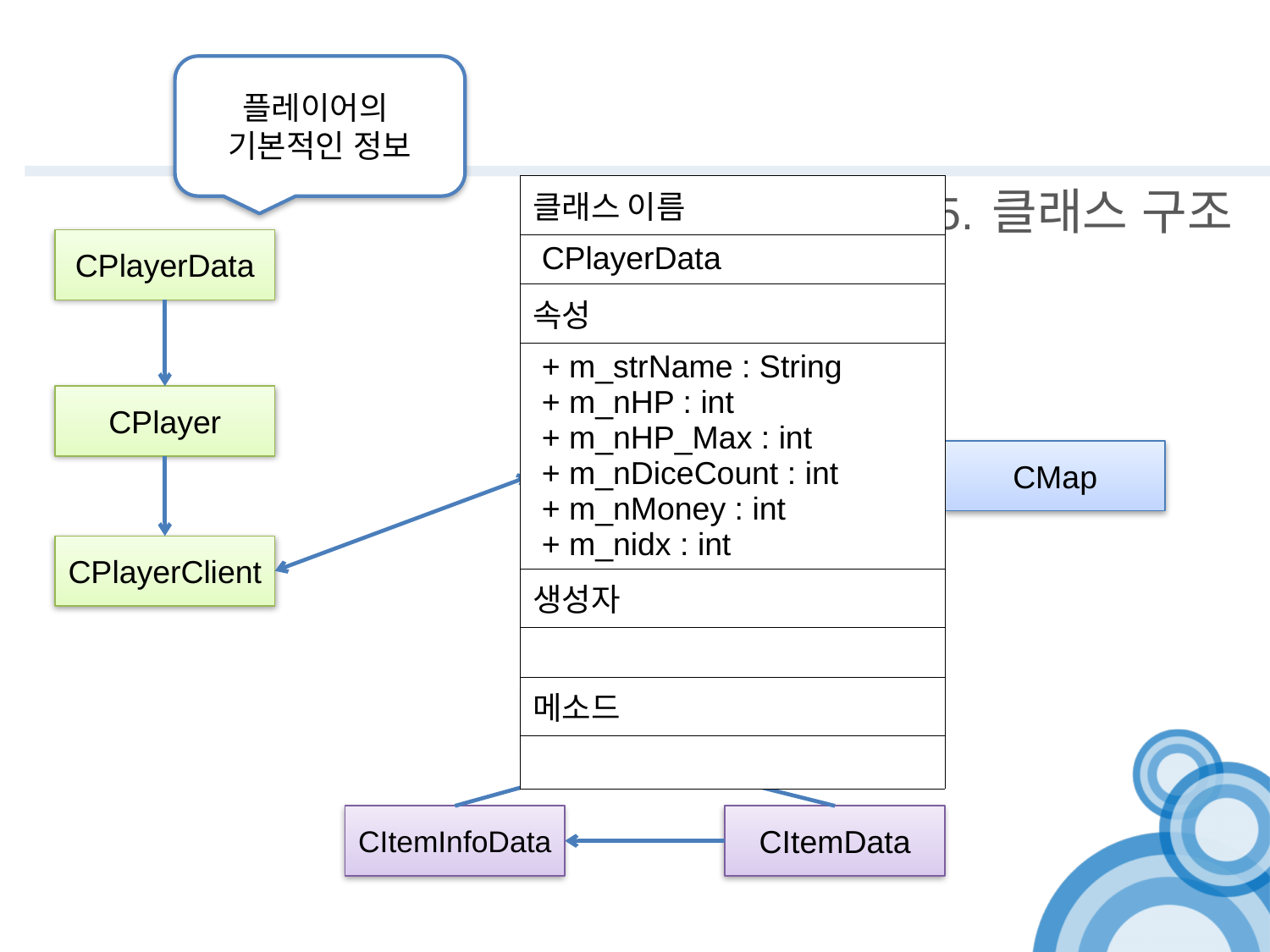

플레이어의
기본적인 정보
| 클래스 이름 |
| --- |
| CPlayerData |
| 속성 |
| + m\_strName : String + m\_nHP : int + m\_nHP\_Max : int + m\_nDiceCount : int + m\_nMoney : int + m\_nidx : int |
| 생성자 |
|  |
| 메소드 |
|  |
# 5. 클래스 구조
CDiceClient
CPlayerData
CPlayer
MainActivity
CMap
CPlayerClient
CItemClient
CItemInfoData
CItemData